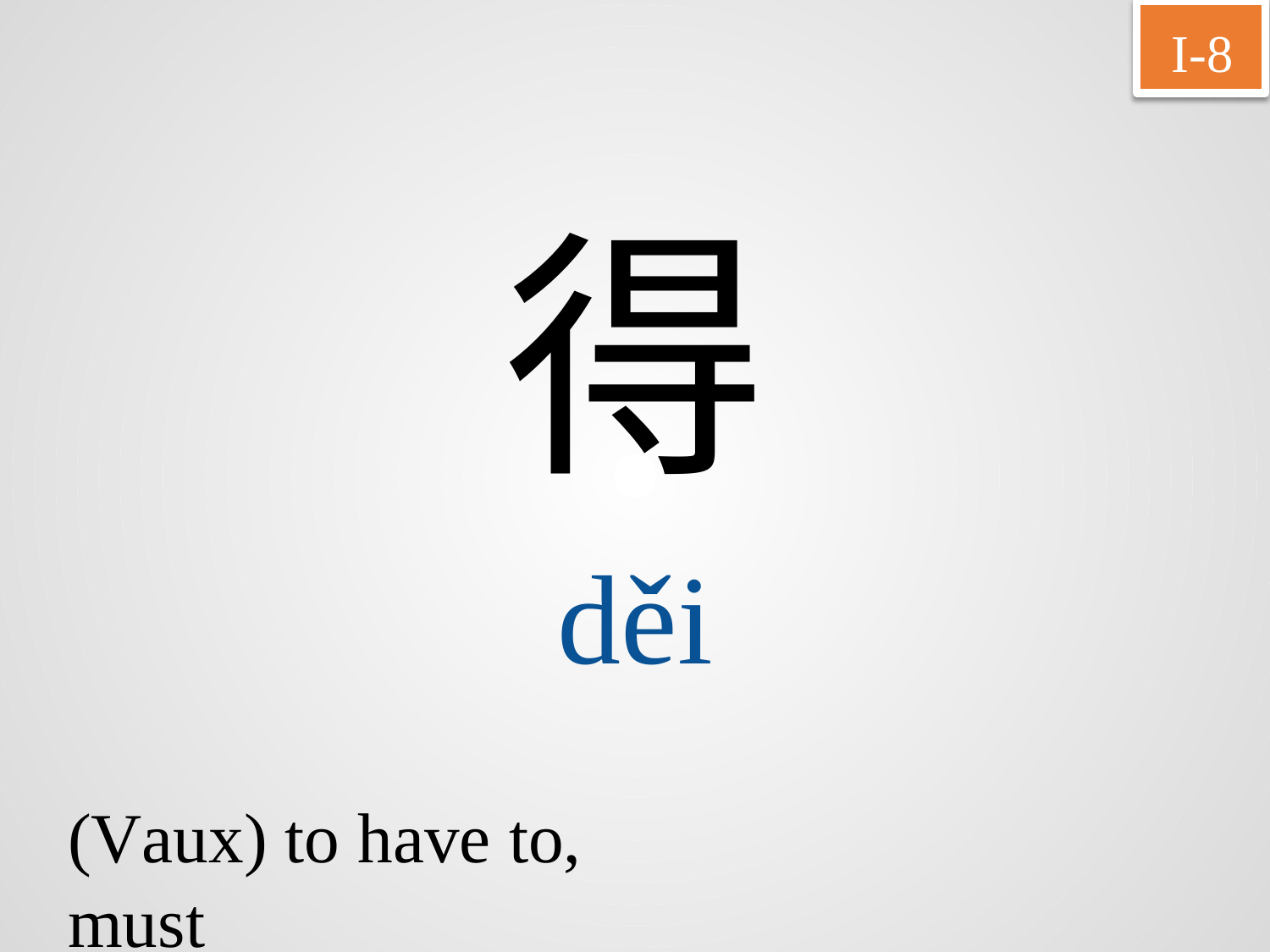

I-8

得
děi
(Vaux) to have to, must